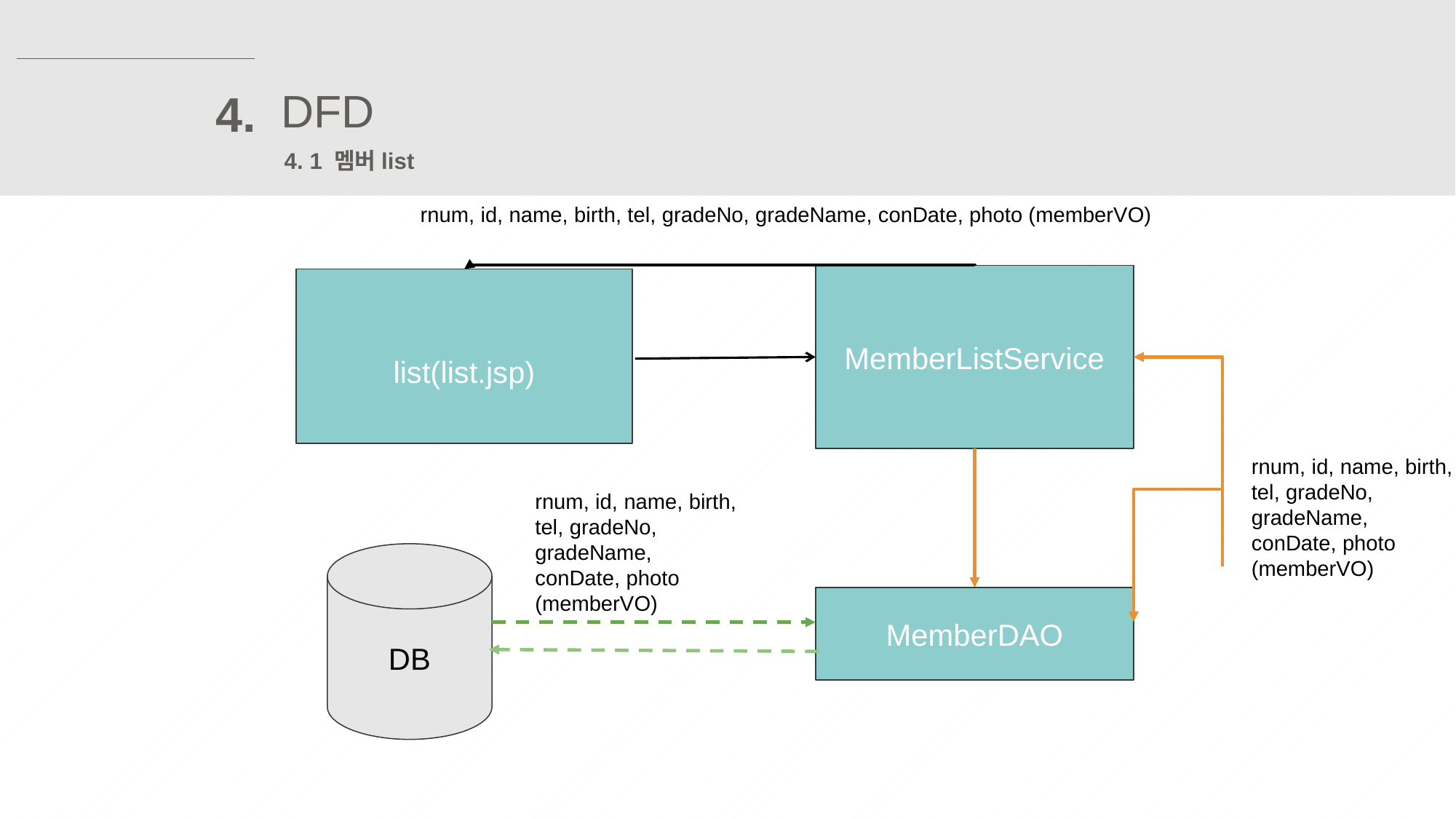

DFD
4.
4. 1 멤버list

rnum, id, name, birth, tel, gradeNo, gradeName, conDate, photo (memberVO)

MemberListService

list(list.jsp)

rnum, id, name, birth,
tel, gradeNo,
gradeName,
conDate, photo
(memberVO)
rnum, id, name, birth,
tel, gradeNo,
gradeName,
conDate, photo (memberVO)
DB

MemberDAO